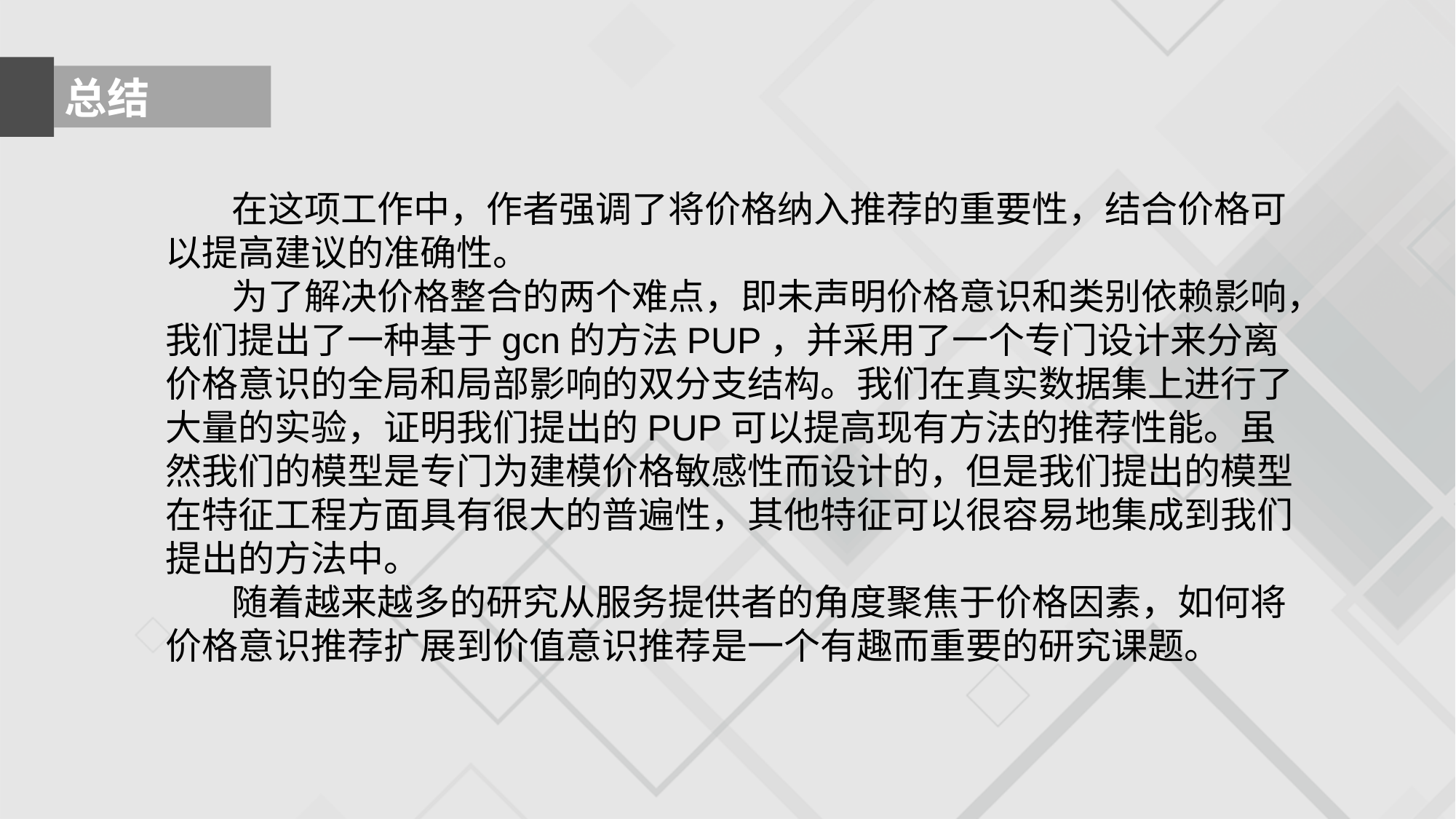

总结
       在这项工作中，作者强调了将价格纳入推荐的重要性，结合价格可以提高建议的准确性。
       为了解决价格整合的两个难点，即未声明价格意识和类别依赖影响，我们提出了一种基于gcn的方法PUP，并采用了一个专门设计来分离价格意识的全局和局部影响的双分支结构。我们在真实数据集上进行了大量的实验，证明我们提出的PUP可以提高现有方法的推荐性能。虽然我们的模型是专门为建模价格敏感性而设计的，但是我们提出的模型在特征工程方面具有很大的普遍性，其他特征可以很容易地集成到我们提出的方法中。
       随着越来越多的研究从服务提供者的角度聚焦于价格因素，如何将价格意识推荐扩展到价值意识推荐是一个有趣而重要的研究课题。